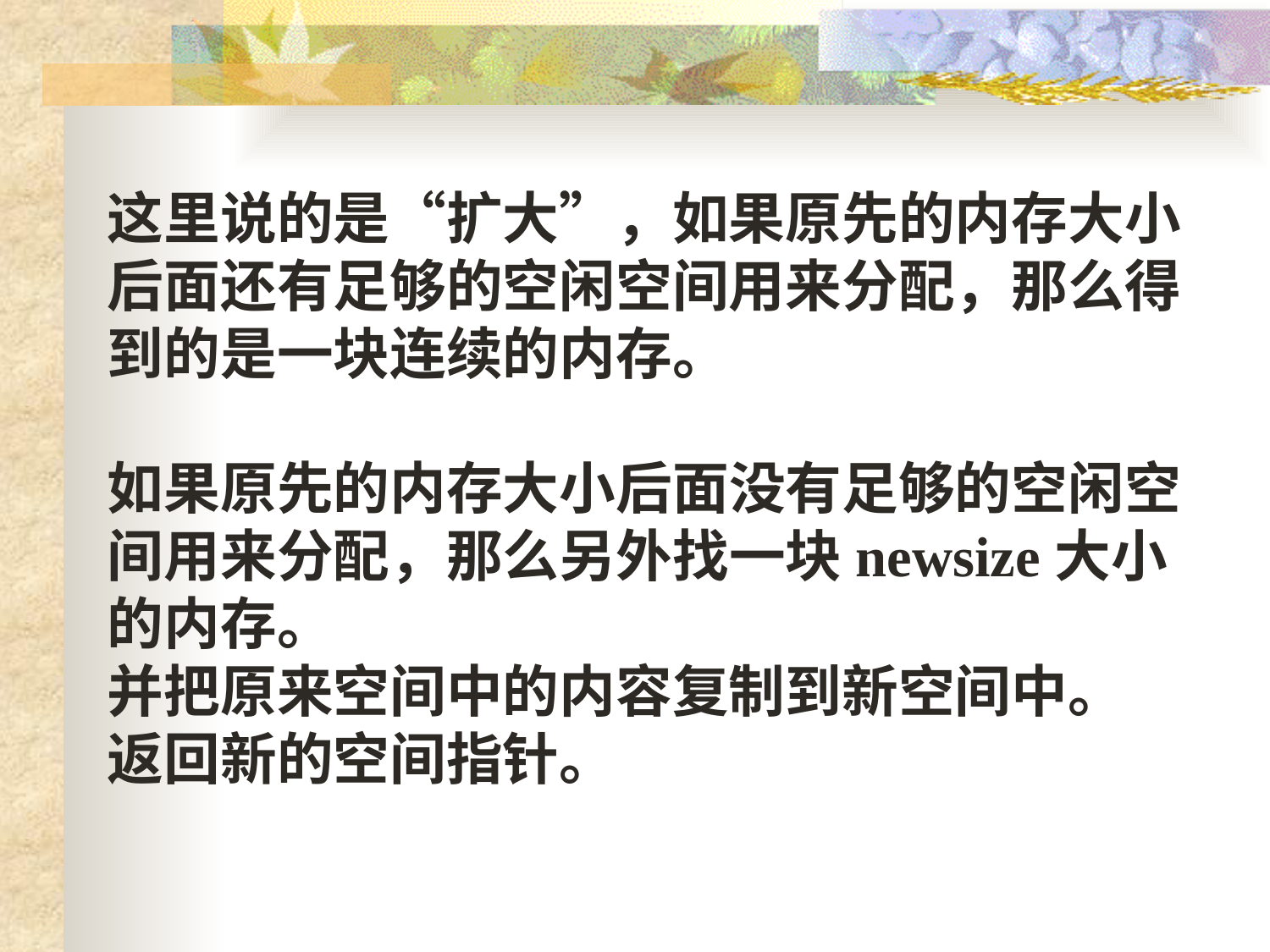

这里说的是“扩大”，如果原先的内存大小后面还有足够的空闲空间用来分配，那么得到的是一块连续的内存。
如果原先的内存大小后面没有足够的空闲空间用来分配，那么另外找一块newsize大小的内存。
并把原来空间中的内容复制到新空间中。
返回新的空间指针。